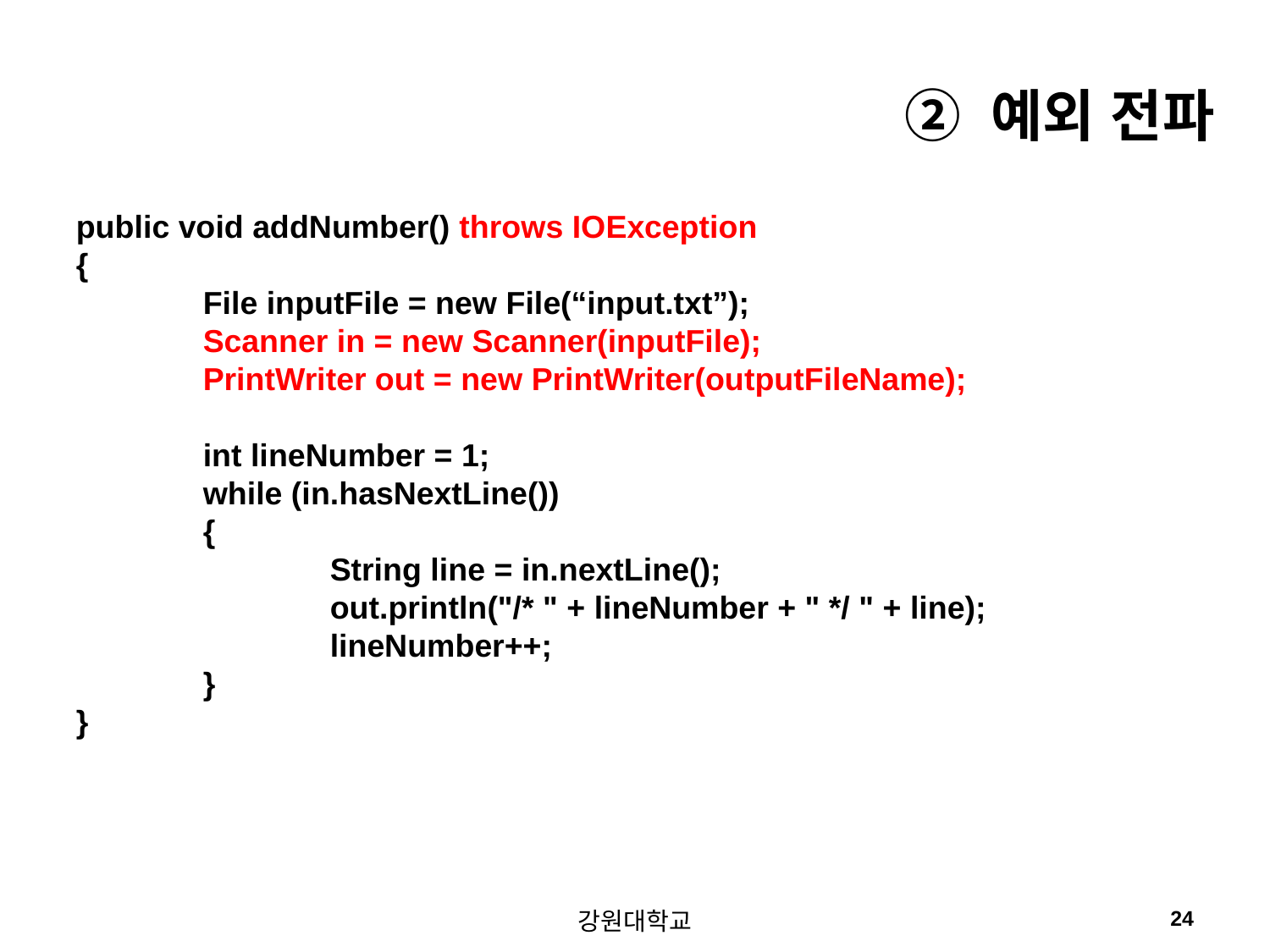

② 예외 전파
public void addNumber() throws IOException
{
	File inputFile = new File(“input.txt”);
	Scanner in = new Scanner(inputFile);
	PrintWriter out = new PrintWriter(outputFileName);

	int lineNumber = 1;
	while (in.hasNextLine())
	{
		String line = in.nextLine();
		out.println("/* " + lineNumber + " */ " + line);
		lineNumber++;
	}
}
강원대학교
24